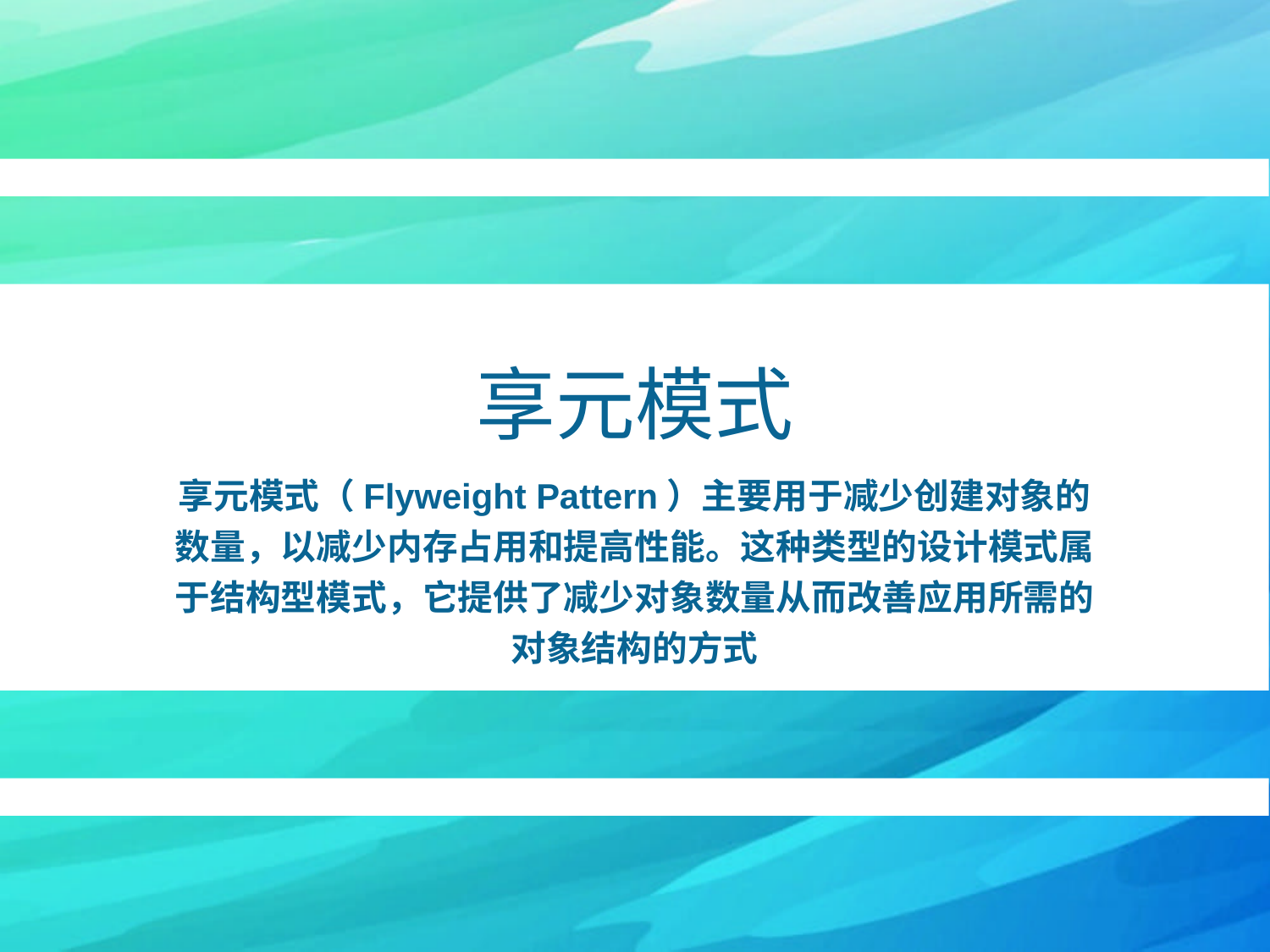

# 享元模式
享元模式（Flyweight Pattern）主要用于减少创建对象的数量，以减少内存占用和提高性能。这种类型的设计模式属于结构型模式，它提供了减少对象数量从而改善应用所需的对象结构的方式